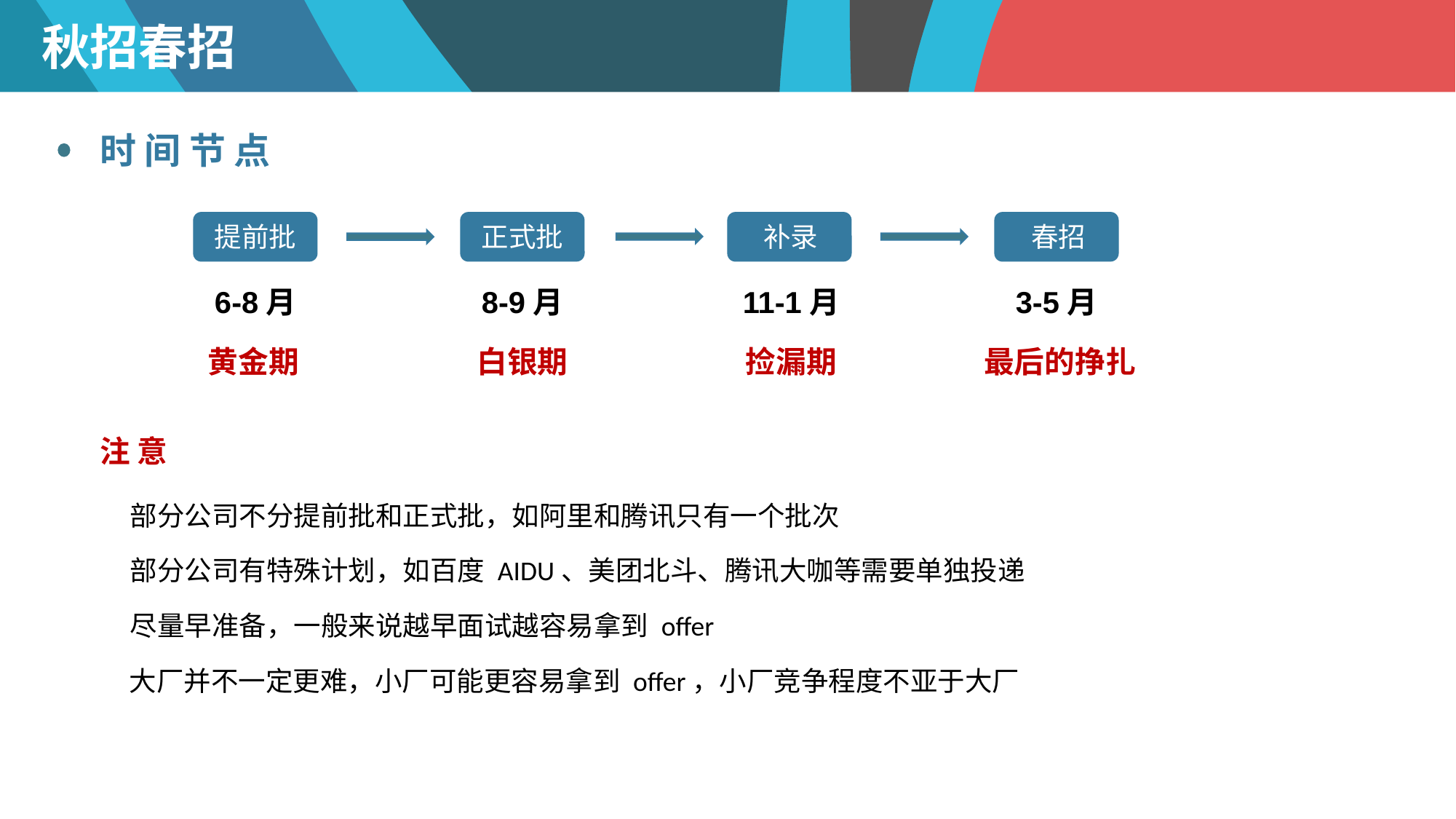

秋招春招
时 间 节 点

补录
春招
提前批
正式批

11-1月
3-5月
8-9月
6-8月
最后的挣扎
捡漏期
白银期
黄金期
注 意
部分公司不分提前批和正式批，如阿里和腾讯只有一个批次
部分公司有特殊计划，如百度 AIDU、美团北斗、腾讯大咖等需要单独投递
尽量早准备，一般来说越早面试越容易拿到 offer
大厂并不一定更难，小厂可能更容易拿到 offer，小厂竞争程度不亚于大厂